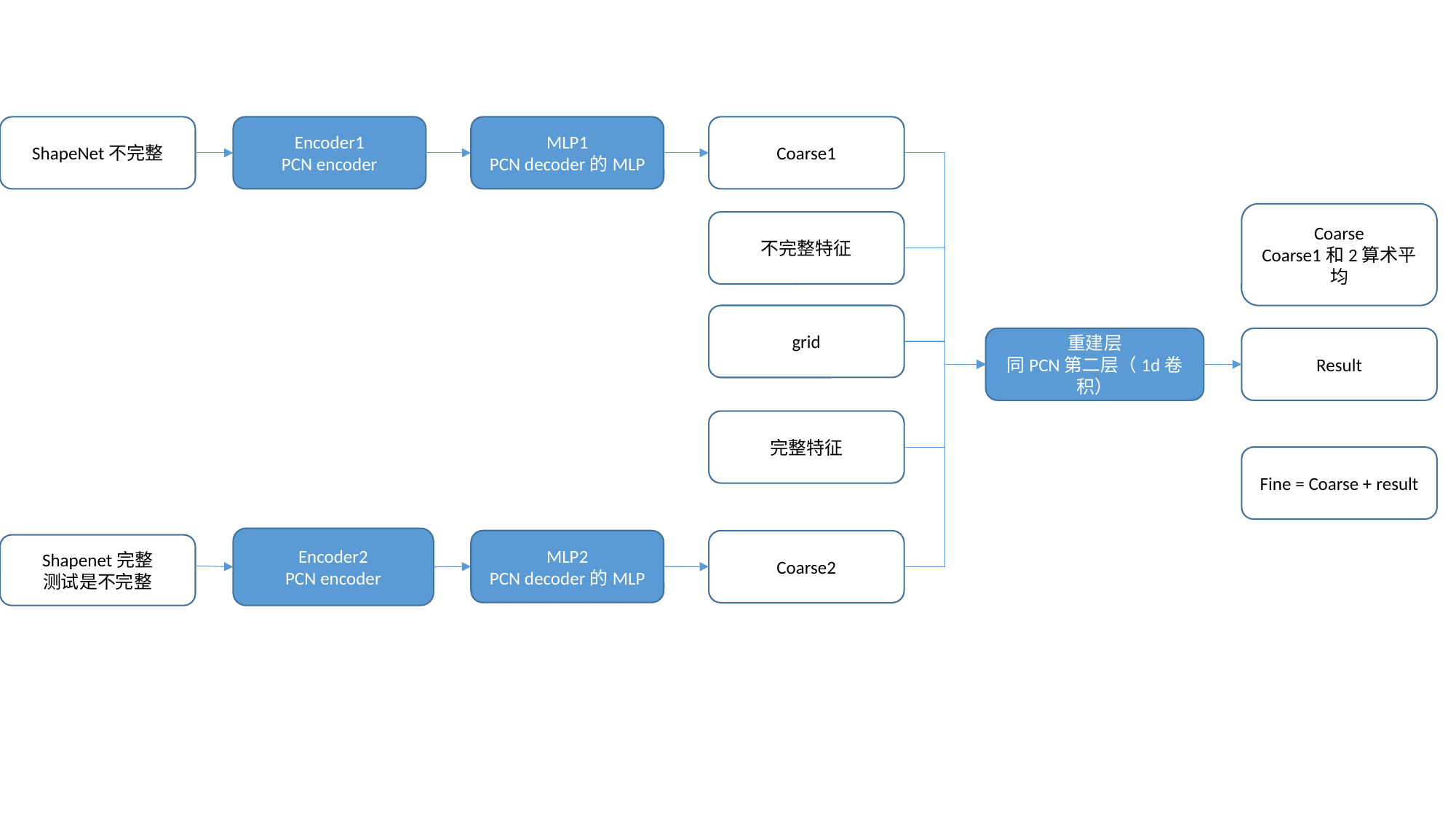

ShapeNet不完整
Encoder1
PCN encoder
MLP1
PCN decoder的MLP
Coarse1
Coarse
Coarse1和2算术平均
不完整特征
grid
重建层
同PCN第二层（1d卷积）
Result
完整特征
Fine = Coarse + result
Encoder2
PCN encoder
MLP2
PCN decoder的MLP
Coarse2
Shapenet完整
测试是不完整